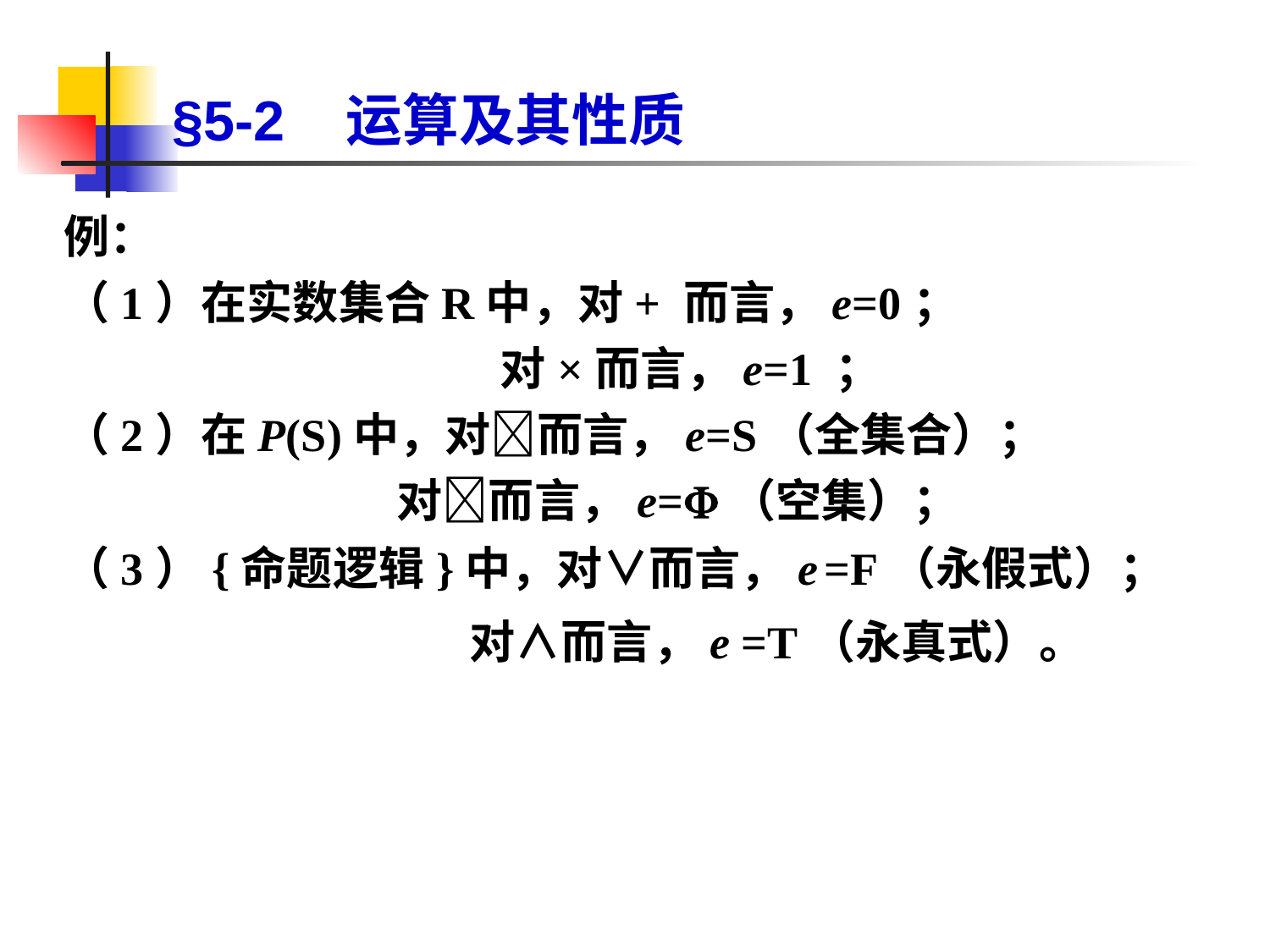

# §5-2   运算及其性质
例：
（1）在实数集合R中，对+ 而言，e=0；
                                         对×而言，e=1 ；
（2）在P(S)中，对∩而言，e=S（全集合）；
                               对∪而言，e=Φ（空集）；
（3）{命题逻辑}中，对∨而言，e =F（永假式）；
                                      对∧而言，e =T（永真式）。
24